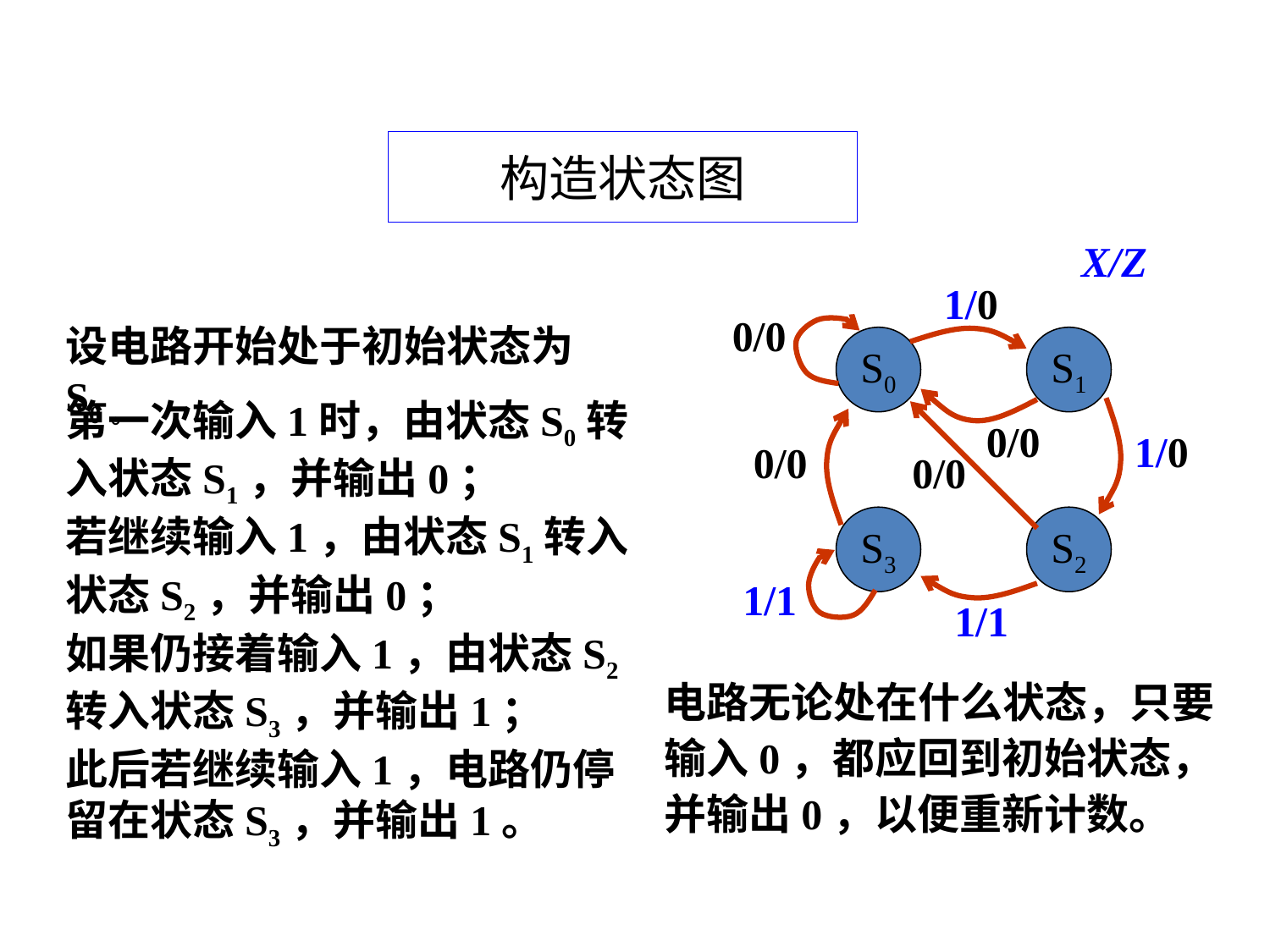

构造状态图
X/Z
1/0
0/0
设电路开始处于初始状态为S0。

S0

S1
第一次输入1时，由状态S0转入状态S1，并输出0；

0/0
1/0
0/0
0/0

若继续输入1，由状态S1转入状态S2，并输出0；
S3
S2

1/1

1/1
如果仍接着输入1，由状态S2转入状态S3，并输出1；
电路无论处在什么状态，只要输入0，都应回到初始状态，并输出0，以便重新计数。
此后若继续输入1，电路仍停留在状态S3，并输出1。